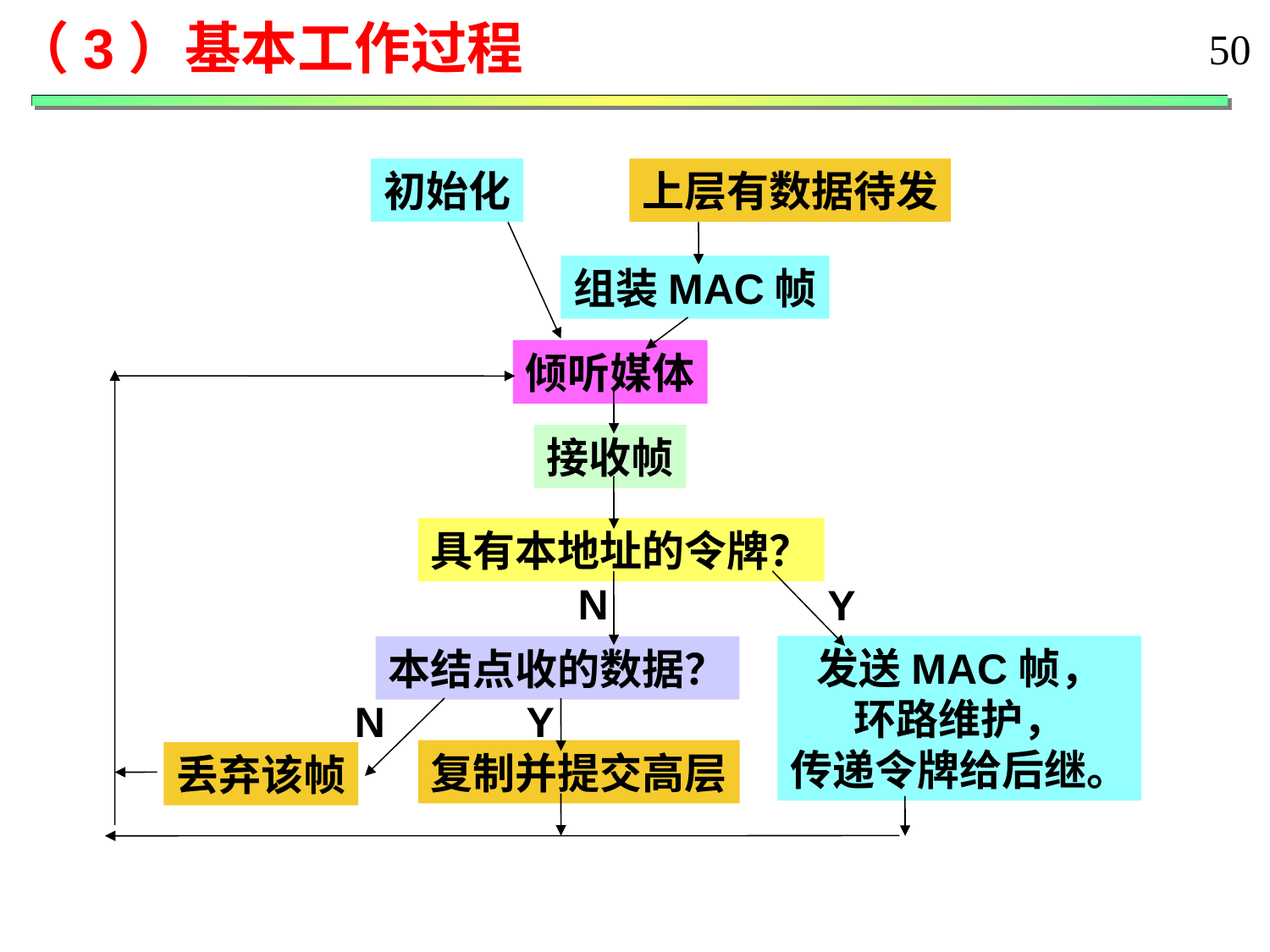

（3）基本工作过程
50

初始化
上层有数据待发

组装MAC帧

倾听媒体

接收帧

具有本地址的令牌？
N

Y
发送MAC帧，
环路维护，
传递令牌给后继。
本结点收的数据？
N
Y

复制并提交高层
丢弃该帧